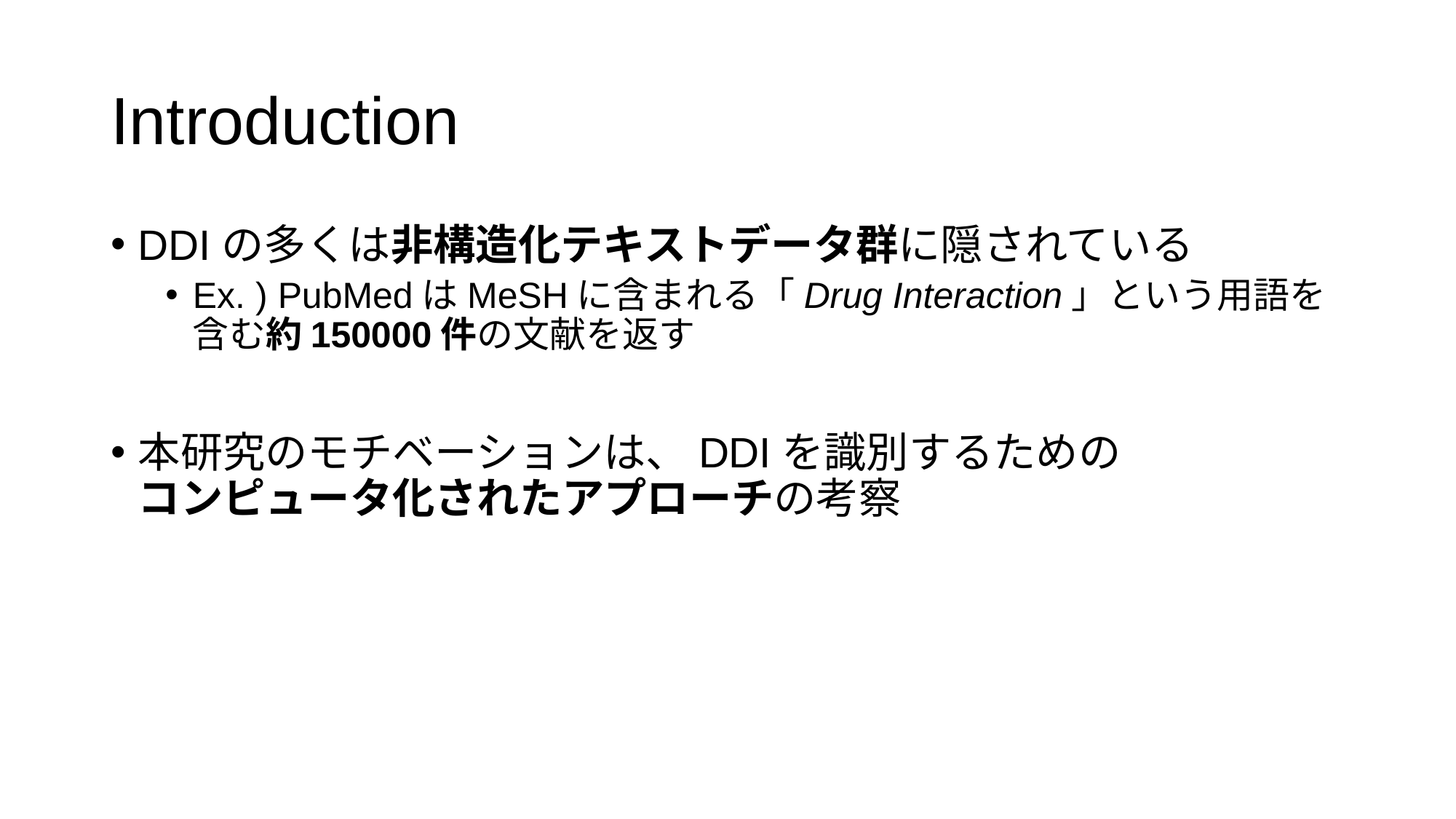

# Introduction
DDIの多くは非構造化テキストデータ群に隠されている
Ex. ) PubMedはMeSHに含まれる「Drug Interaction」という用語を
含む約150000件の文献を返す

本研究のモチベーションは、DDIを識別するための
コンピュータ化されたアプローチの考察